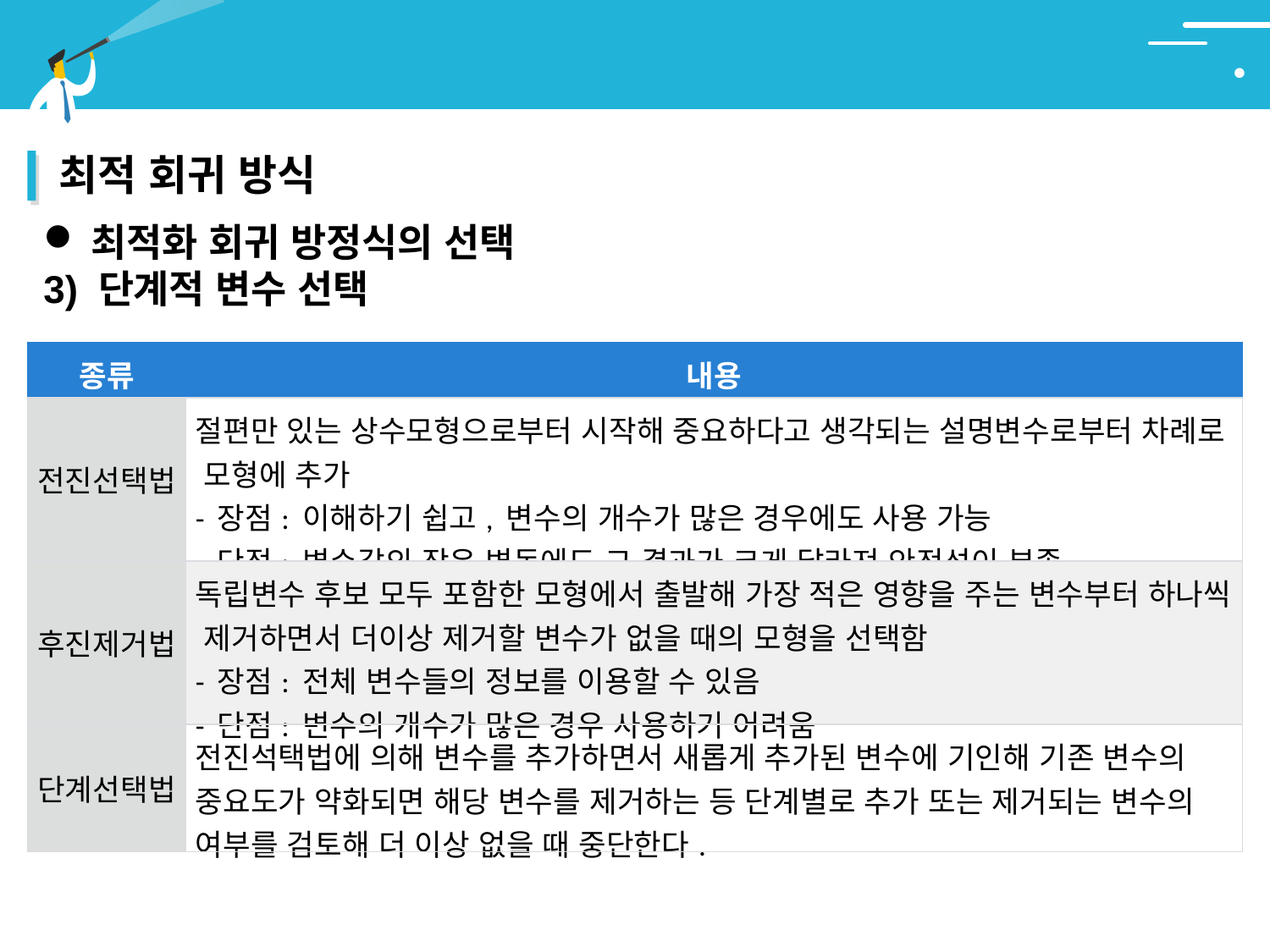

# 3. 최적 회귀
최적 회귀 방식

최적화 회귀 방정식의 선택
3) 단계적 변수 선택
| 종류 | 내용 |
| --- | --- |
| 전진선택법 | 절편만 있는 상수모형으로부터 시작해 중요하다고 생각되는 설명변수로부터 차례로 모형에 추가 - 장점: 이해하기 쉽고, 변수의 개수가 많은 경우에도 사용 가능 - 단점: 변수값의 작은 변동에도 그 결과가 크게 달라져 안전성이 부족 |
| 후진제거법 | 독립변수 후보 모두 포함한 모형에서 출발해 가장 적은 영향을 주는 변수부터 하나씩 제거하면서 더이상 제거할 변수가 없을 때의 모형을 선택함  - 장점: 전체 변수들의 정보를 이용할 수 있음 - 단점: 변수의 개수가 많은 경우 사용하기 어려움 |
| 단계선택법 | 전진석택법에 의해 변수를 추가하면서 새롭게 추가된 변수에 기인해 기존 변수의 중요도가 약화되면 해당 변수를 제거하는 등 단계별로 추가 또는 제거되는 변수의 여부를 검토해 더 이상 없을 때 중단한다. |